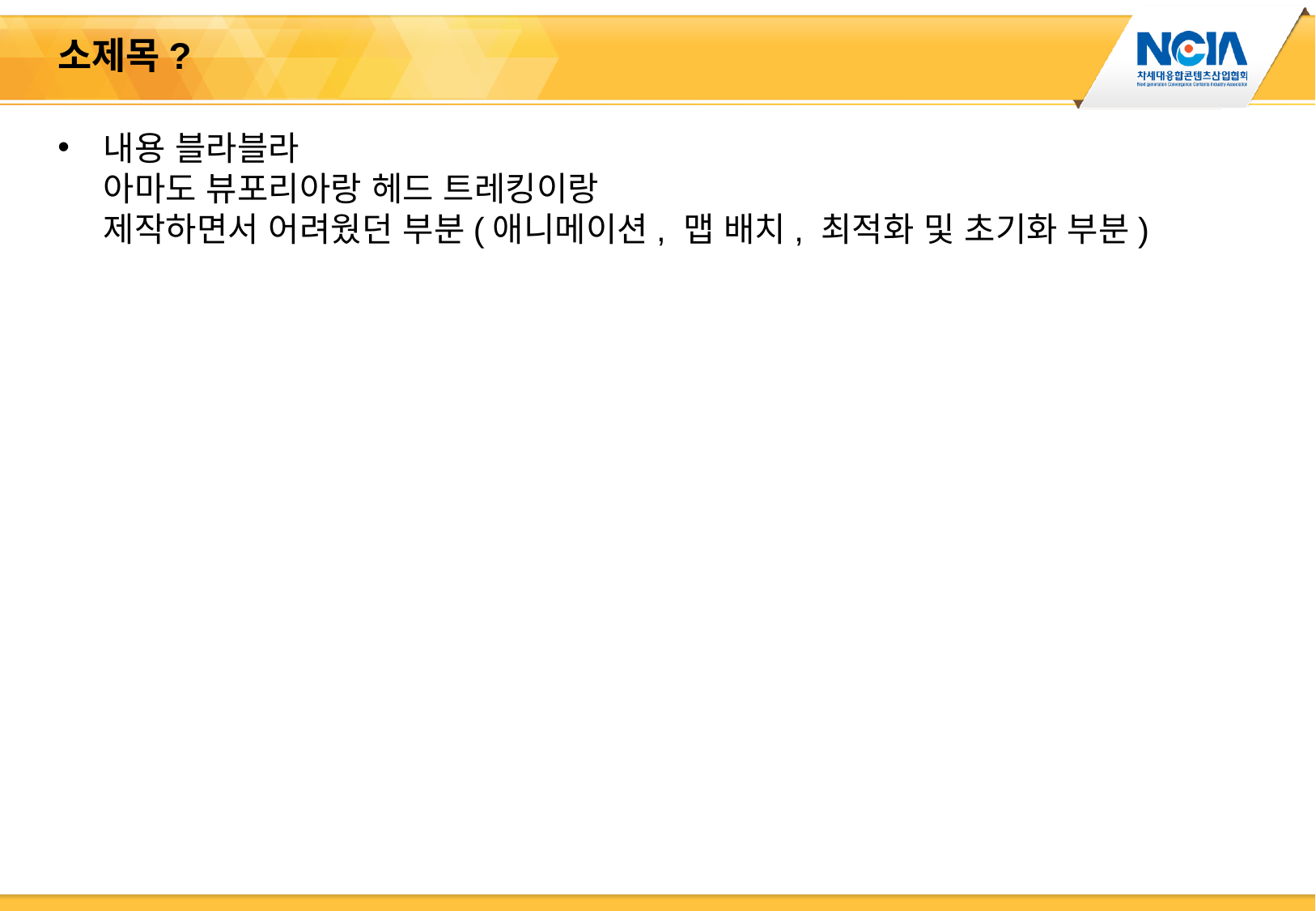

# 소제목?
내용 블라블라
아마도 뷰포리아랑 헤드 트레킹이랑
제작하면서 어려웠던 부분(애니메이션, 맵 배치, 최적화 및 초기화 부분)